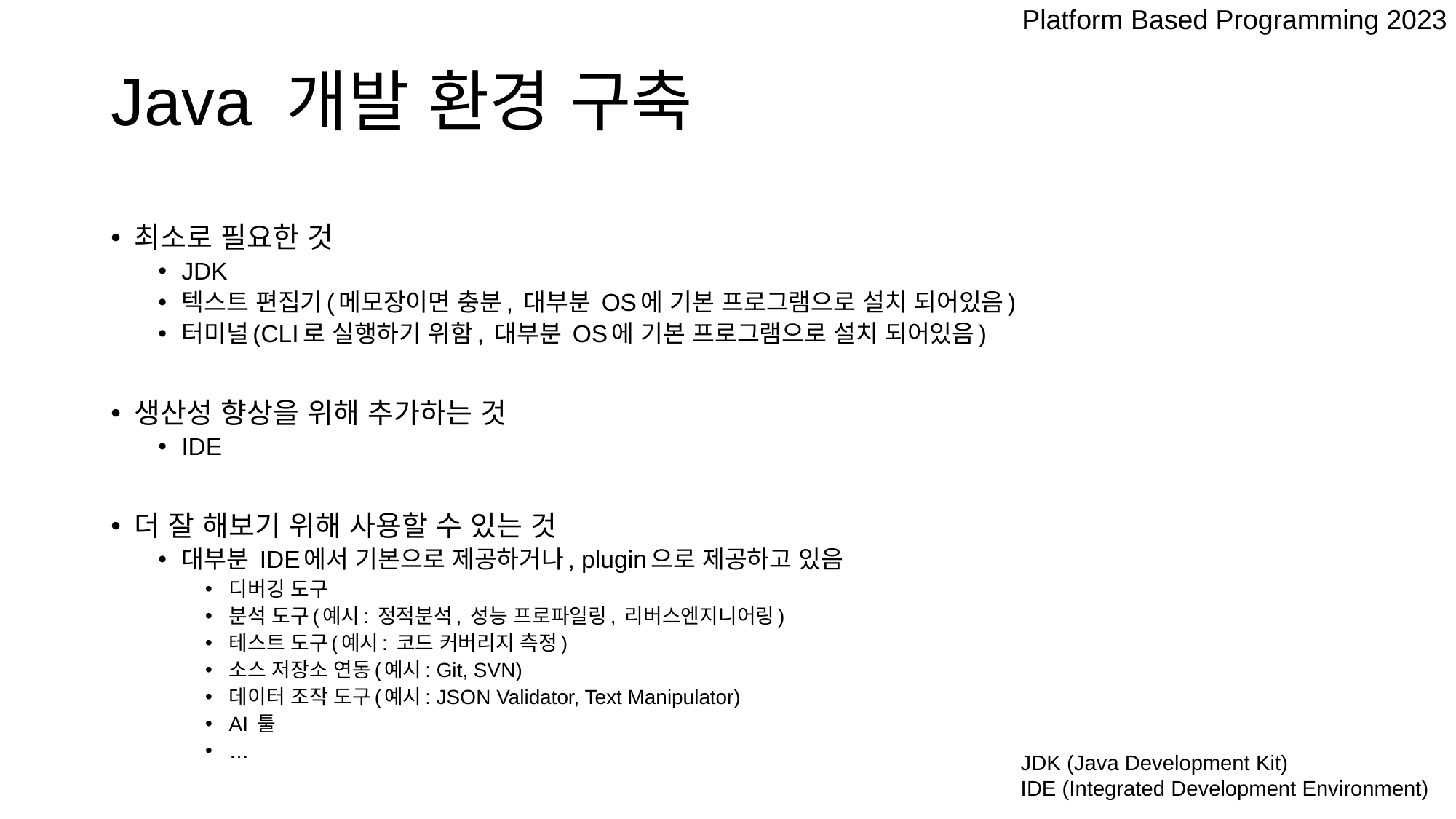

Platform Based Programming 2023
# Java 개발 환경 구축
최소로 필요한 것
JDK
텍스트 편집기(메모장이면 충분, 대부분 OS에 기본 프로그램으로 설치 되어있음)
터미널(CLI로 실행하기 위함, 대부분 OS에 기본 프로그램으로 설치 되어있음)

생산성 향상을 위해 추가하는 것
IDE

더 잘 해보기 위해 사용할 수 있는 것
대부분 IDE에서 기본으로 제공하거나, plugin으로 제공하고 있음
디버깅 도구
분석 도구(예시: 정적분석, 성능 프로파일링, 리버스엔지니어링)
테스트 도구(예시: 코드 커버리지 측정)
소스 저장소 연동(예시: Git, SVN)
데이터 조작 도구(예시: JSON Validator, Text Manipulator)
AI 툴
…

JDK (Java Development Kit)
IDE (Integrated Development Environment)